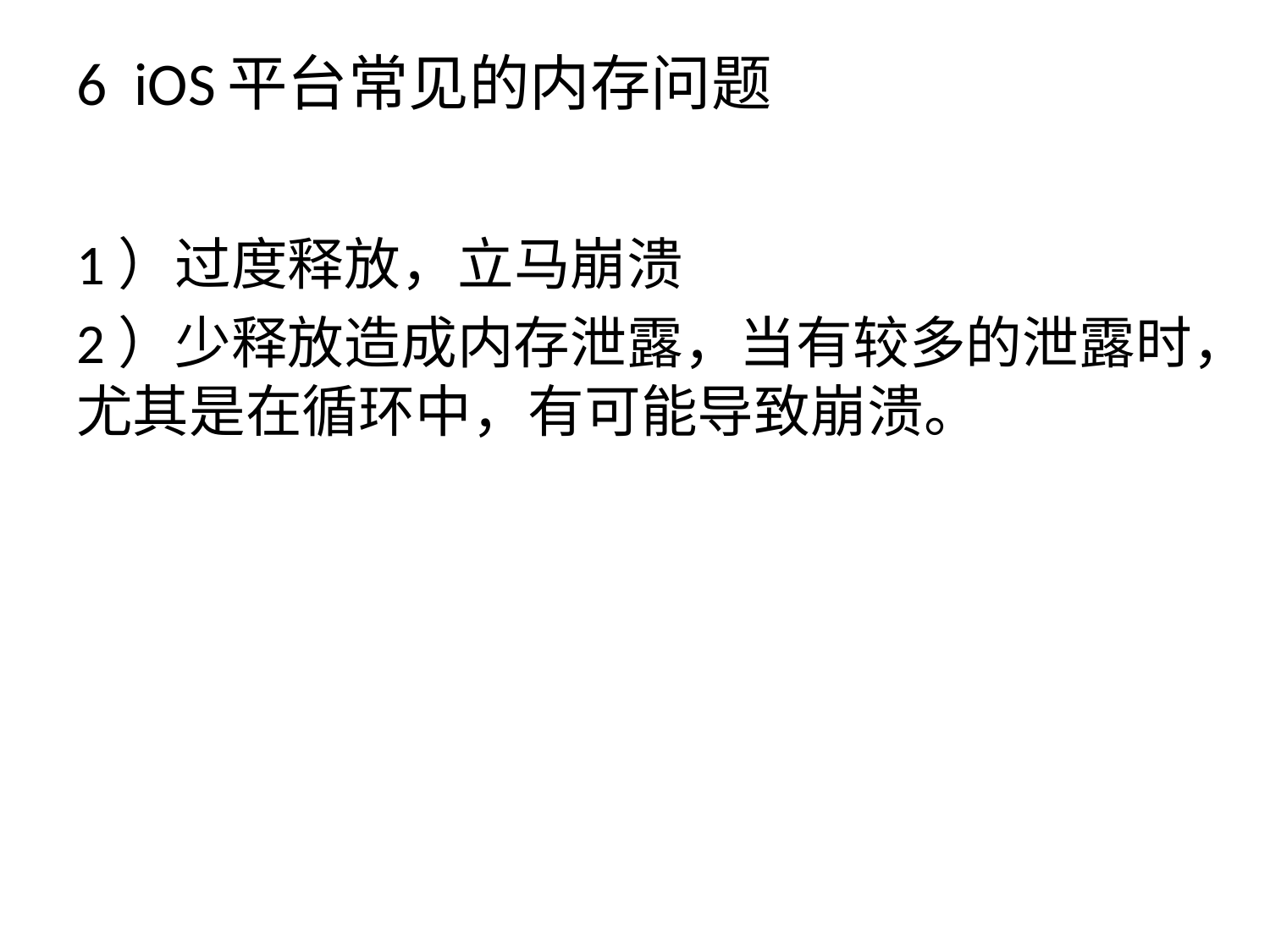

# 6  iOS平台常见的内存问题
1）过度释放，立马崩溃
2）少释放造成内存泄露，当有较多的泄露时，尤其是在循环中，有可能导致崩溃。